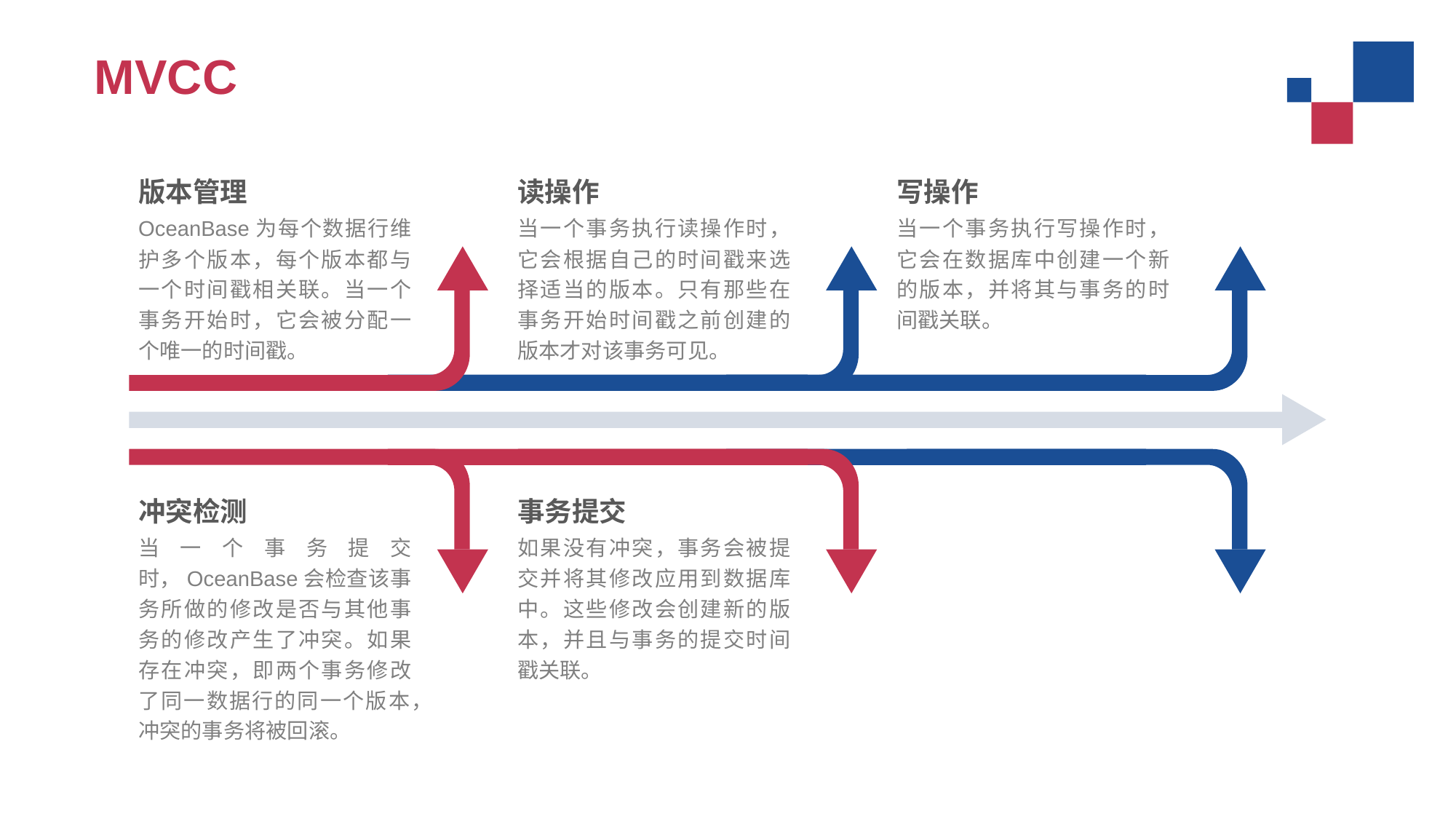

MVCC

版本管理
OceanBase为每个数据行维护多个版本，每个版本都与一个时间戳相关联。当一个事务开始时，它会被分配一个唯一的时间戳。
读操作
当一个事务执行读操作时，它会根据自己的时间戳来选择适当的版本。只有那些在事务开始时间戳之前创建的版本才对该事务可见。
写操作
当一个事务执行写操作时，它会在数据库中创建一个新的版本，并将其与事务的时间戳关联。

冲突检测
当一个事务提交时，OceanBase会检查该事务所做的修改是否与其他事务的修改产生了冲突。如果存在冲突，即两个事务修改了同一数据行的同一个版本，冲突的事务将被回滚。
事务提交
如果没有冲突，事务会被提交并将其修改应用到数据库中。这些修改会创建新的版本，并且与事务的提交时间戳关联。